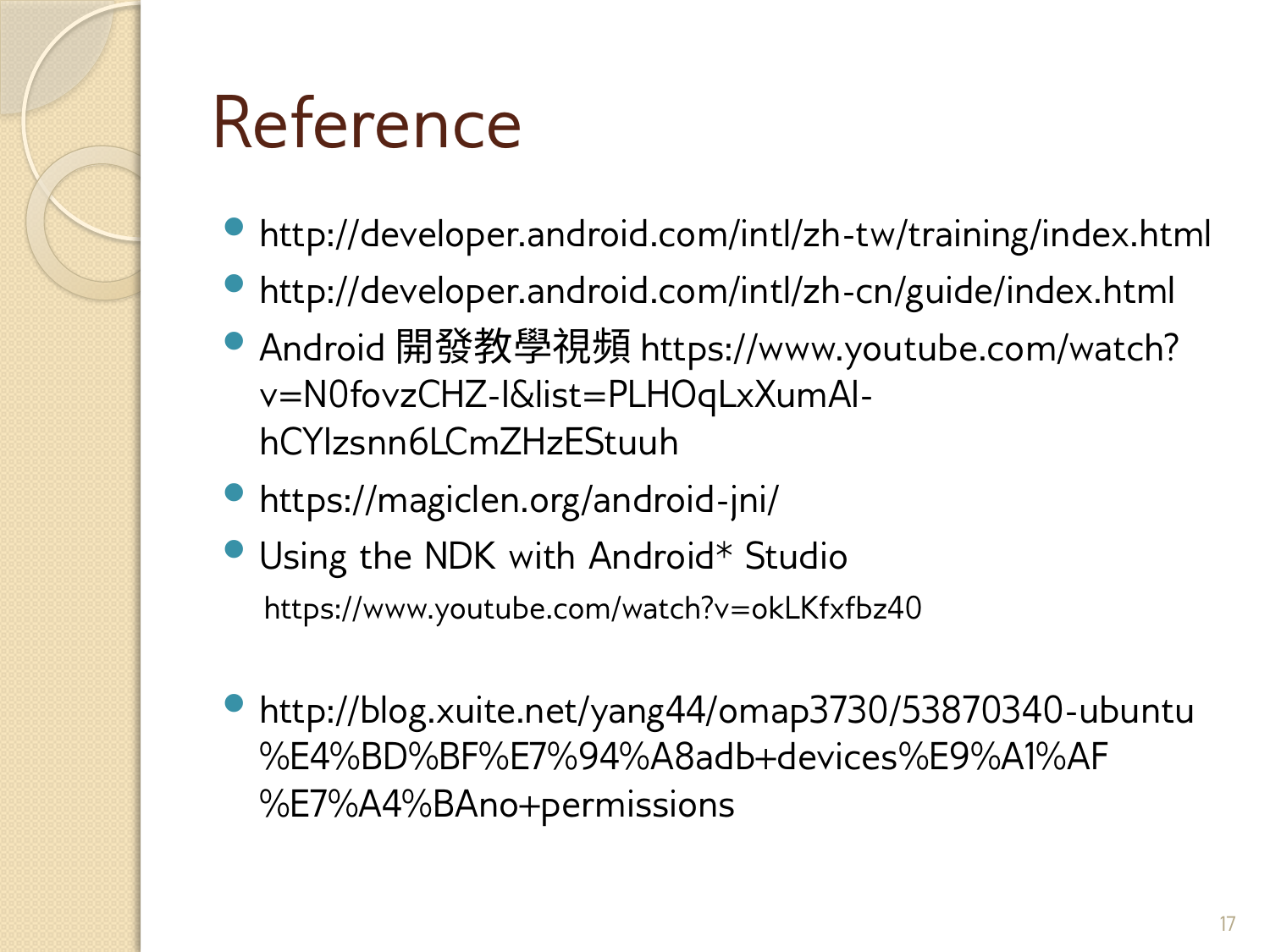

# Reference
http://developer.android.com/intl/zh-tw/training/index.html
http://developer.android.com/intl/zh-cn/guide/index.html
Android開發教學視頻https://www.youtube.com/watch?v=N0fovzCHZ-I&list=PLHOqLxXumAI-hCYIzsnn6LCmZHzEStuuh
https://magiclen.org/android-jni/
Using the NDK with Android* Studio
https://www.youtube.com/watch?v=okLKfxfbz40

http://blog.xuite.net/yang44/omap3730/53870340-ubuntu%E4%BD%BF%E7%94%A8adb+devices%E9%A1%AF%E7%A4%BAno+permissions
17